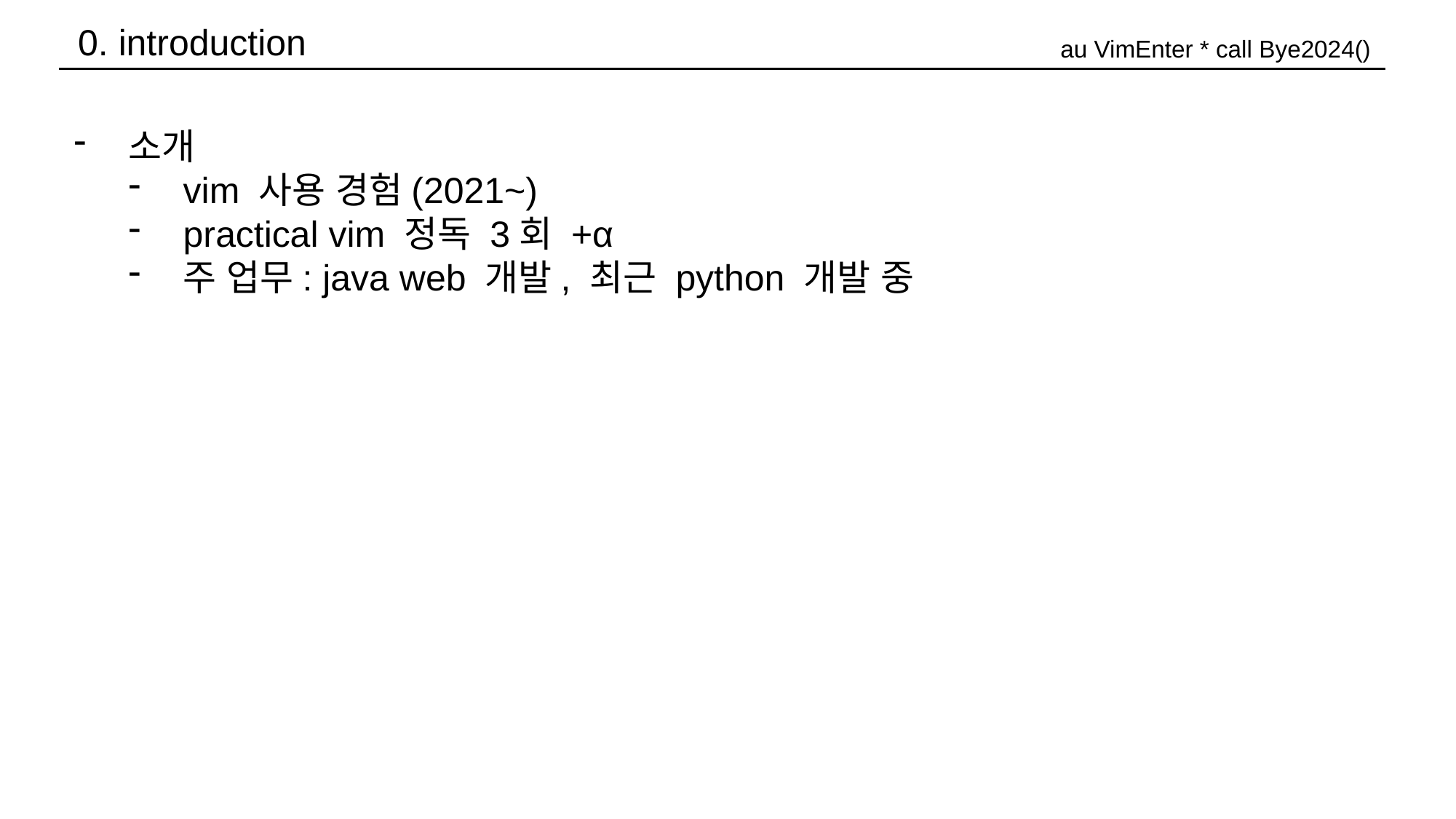

0. introduction
au VimEnter * call Bye2024()
소개
vim 사용 경험(2021~)
practical vim 정독 3회 +α
주 업무: java web 개발, 최근 python 개발 중